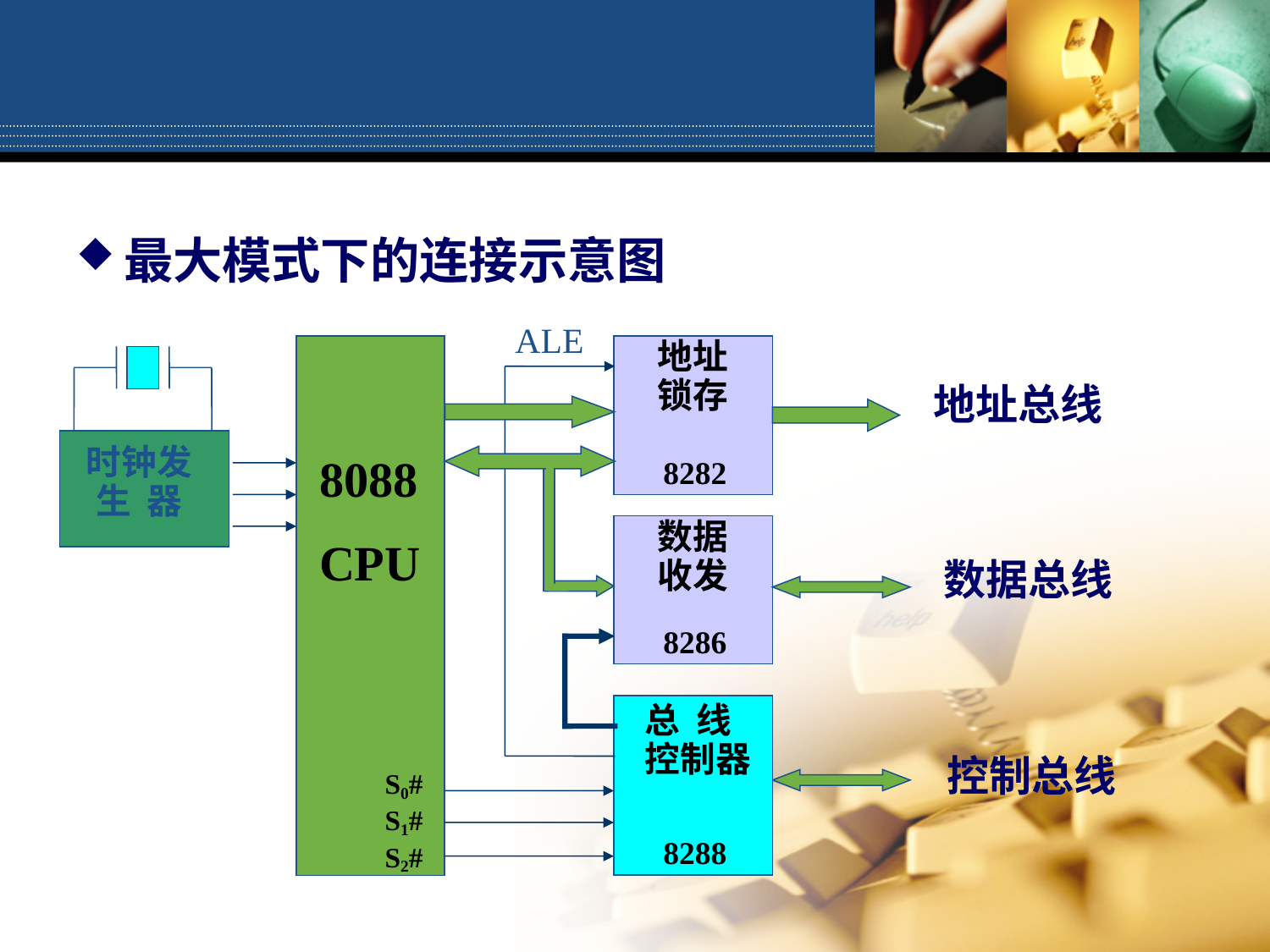

最大模式下的连接示意图

ALE

地址
锁存

地址总线

8088
CPU

8282
时钟发
生  器

数据
收发
数据总线

8286

总  线
控制器

控制总线

S0#
S1#
S2#

8288